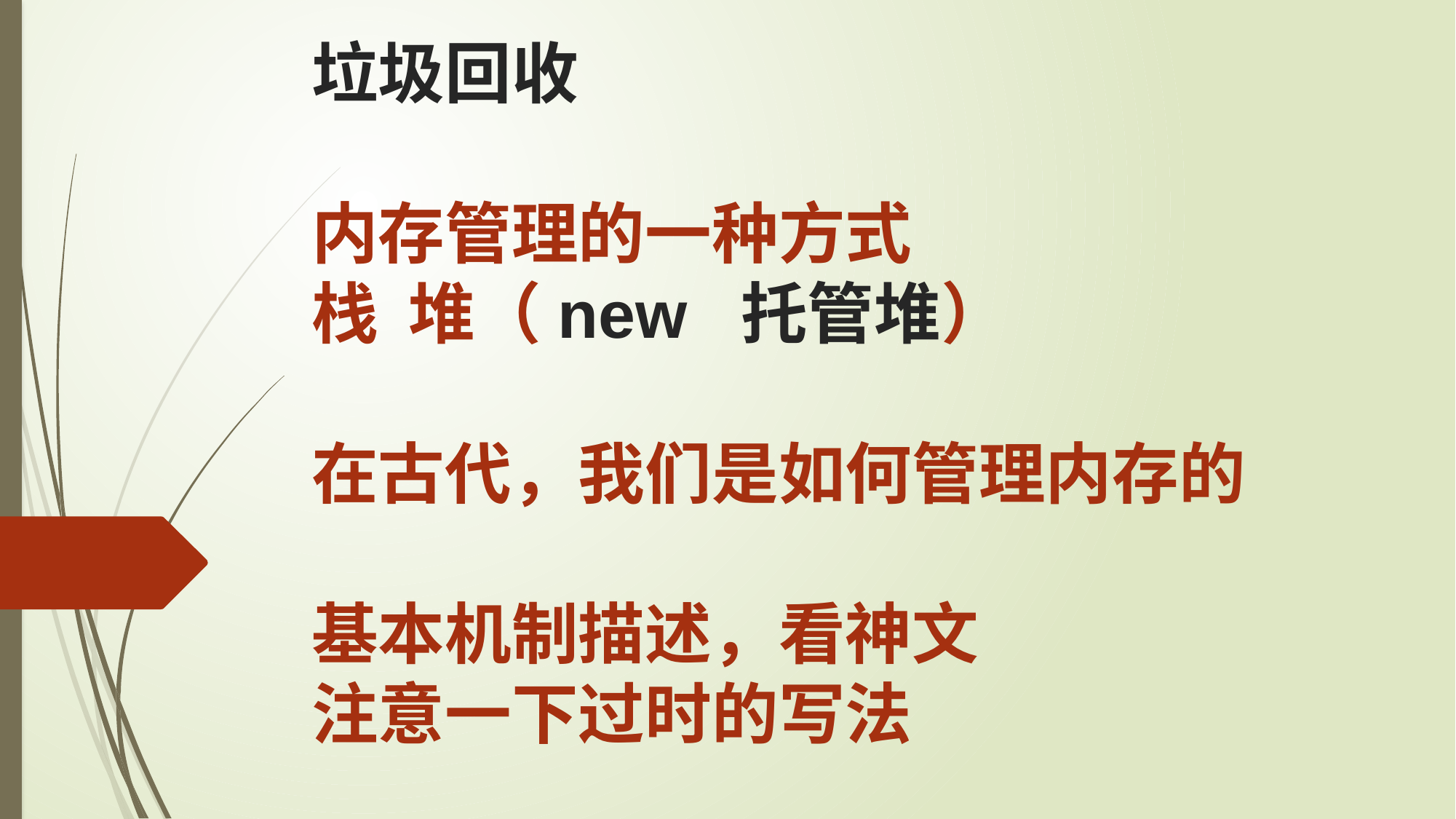

垃圾回收

内存管理的一种方式
栈  堆（new  托管堆）

在古代，我们是如何管理内存的

基本机制描述，看神文
注意一下过时的写法